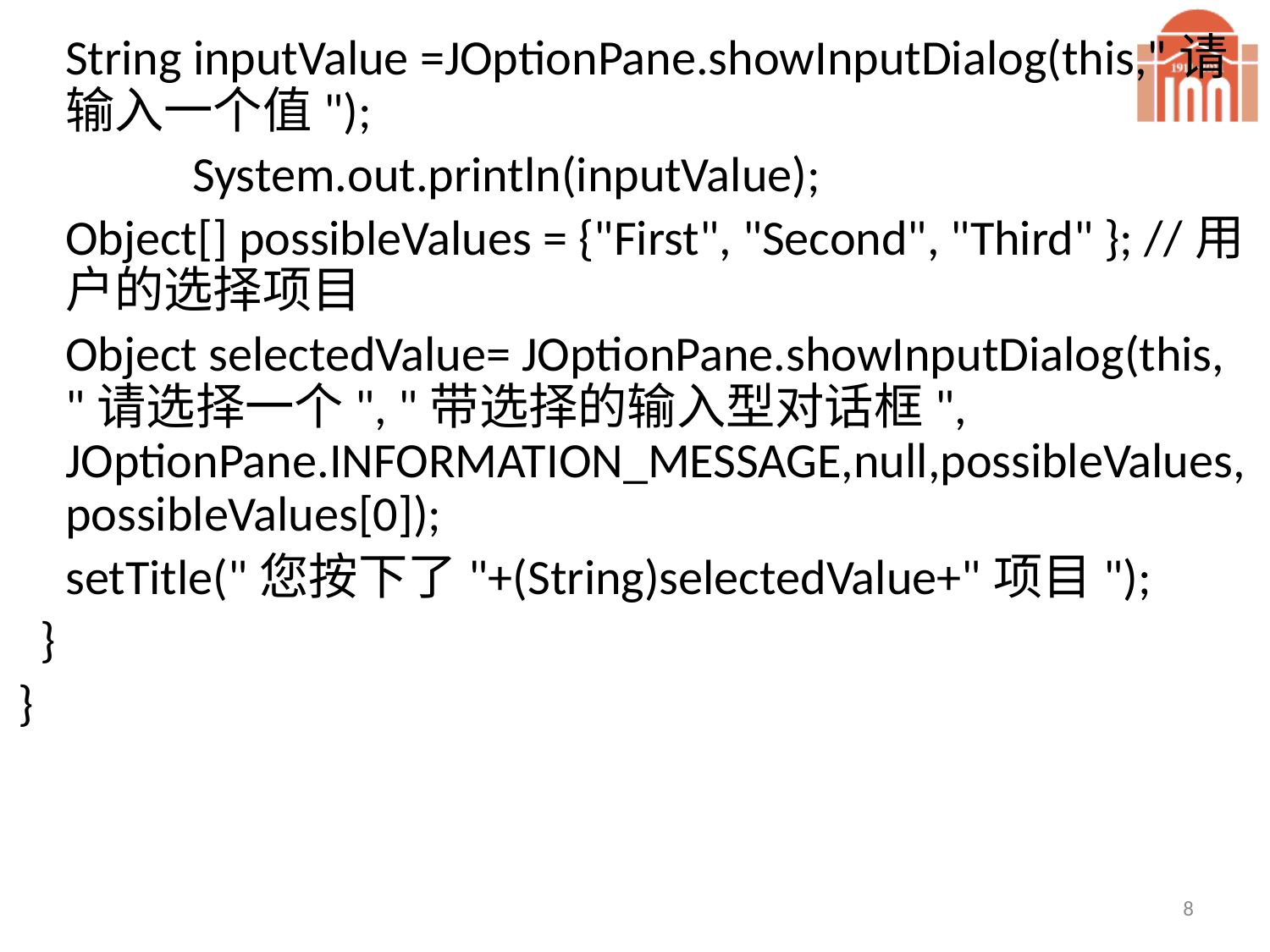

String inputValue =JOptionPane.showInputDialog(this,"请输入一个值");
		System.out.println(inputValue);
	Object[] possibleValues = {"First", "Second", "Third" }; //用户的选择项目
	Object selectedValue= JOptionPane.showInputDialog(this, "请选择一个", "带选择的输入型对话框", JOptionPane.INFORMATION_MESSAGE,null,possibleValues,possibleValues[0]);
	setTitle("您按下了"+(String)selectedValue+"项目");
  }
}
8